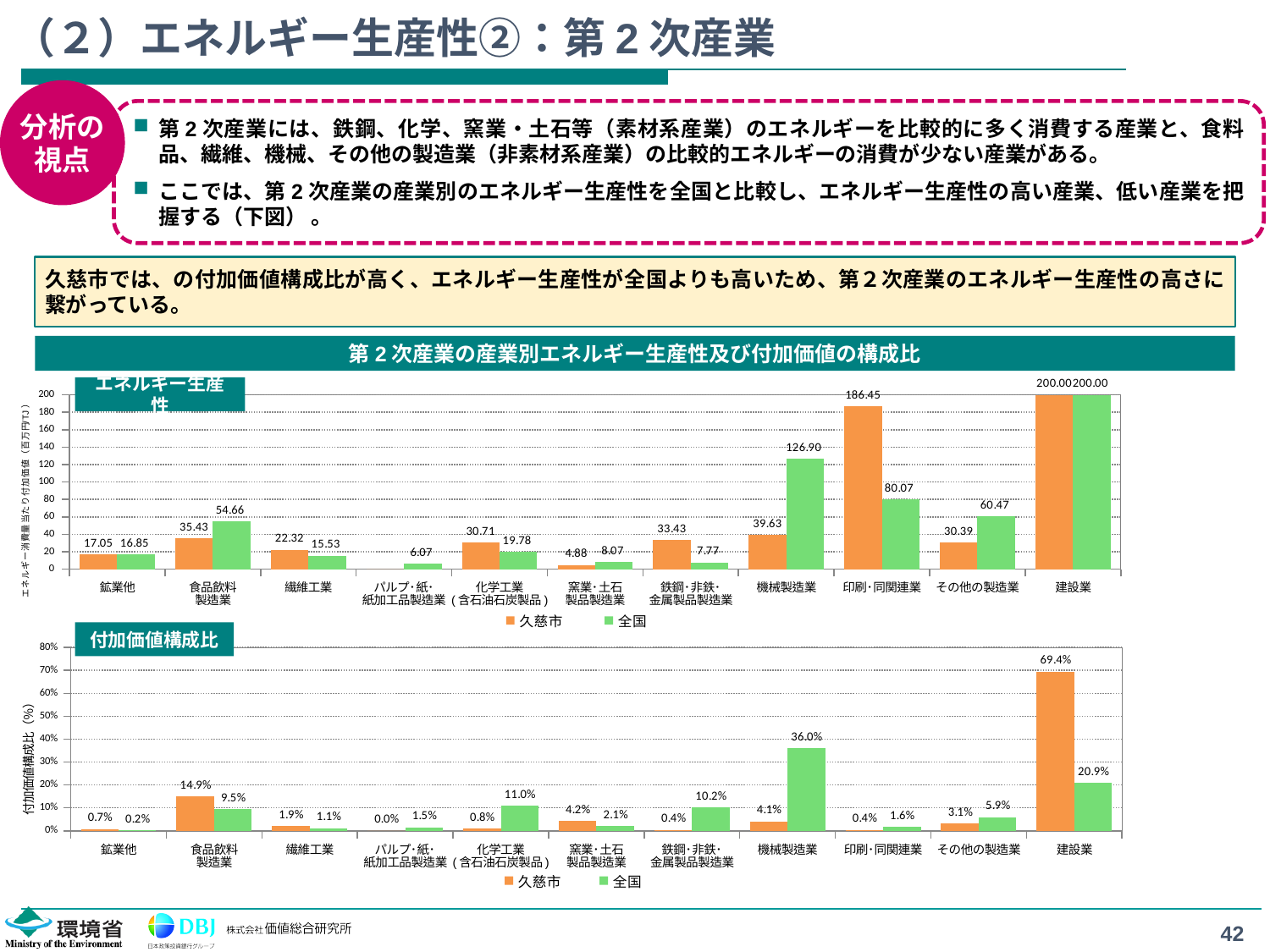

# （２）エネルギー生産性②：第2次産業
分析の
視点
第2次産業には、鉄鋼、化学、窯業・土石等（素材系産業）のエネルギーを比較的に多く消費する産業と、食料品、繊維、機械、その他の製造業（非素材系産業）の比較的エネルギーの消費が少ない産業がある。
ここでは、第2次産業の産業別のエネルギー生産性を全国と比較し、エネルギー生産性の高い産業、低い産業を把握する（下図） 。
久慈市では、の付加価値構成比が高く、エネルギー生産性が全国よりも高いため、第２次産業のエネルギー生産性の高さに繋がっている。
第2次産業の産業別エネルギー生産性及び付加価値の構成比
エネルギー生産性

### Chart

| Category | 久慈市 | 全国 |
|---|---|---|
| 鉱業他 | 17.045635898285337 | 16.84550178984987 |
| 食品飲料
製造業 | 35.43165008898488 | 54.66359131069416 |
| 繊維工業 | 22.31610081596615 | 15.534870314126053 |
| パルプ･紙･
紙加工品製造業 | 0.0 | 6.066470979400503 |
| 化学工業
(含石油石炭製品) | 30.71121729312074 | 19.781303338662966 |
| 窯業･土石
製品製造業 | 4.879564751097041 | 8.06685314441336 |
| 鉄鋼･非鉄･
金属製品製造業 | 33.4258150955951 | 7.770228521849692 |
| 機械製造業 | 39.634540675186194 | 126.89572197349042 |
| 印刷･同関連業 | 186.45313606262522 | 80.06975389098929 |
| その他の製造業 | 30.394495880957347 | 60.47382827397275 |
| 建設業 | 200.0 | 200.0 |
付加価値構成比

### Chart

| Category | 久慈市 | 全国 |
|---|---|---|
| 鉱業他 | 0.006925334868951438 | 0.0022486377347648435 |
| 食品飲料
製造業 | 0.14933312680888583 | 0.09482848968400015 |
| 繊維工業 | 0.01940963224521249 | 0.010751254610099504 |
| パルプ･紙･
紙加工品製造業 | 0.0 | 0.01472023567206392 |
| 化学工業
(含石油石炭製品) | 0.008452767491609973 | 0.10985743180474934 |
| 窯業･土石
製品製造業 | 0.04230219646430162 | 0.020633425707618638 |
| 鉄鋼･非鉄･
金属製品製造業 | 0.003685893908975556 | 0.10226596236918298 |
| 機械製造業 | 0.04140042504726061 | 0.3599367472606757 |
| 印刷･同関連業 | 0.004074204345093273 | 0.0164705228118381 |
| その他の製造業 | 0.03056578826082602 | 0.05895152453218136 |
| 建設業 | 0.6938506305588832 | 0.20933576781282554 |
42